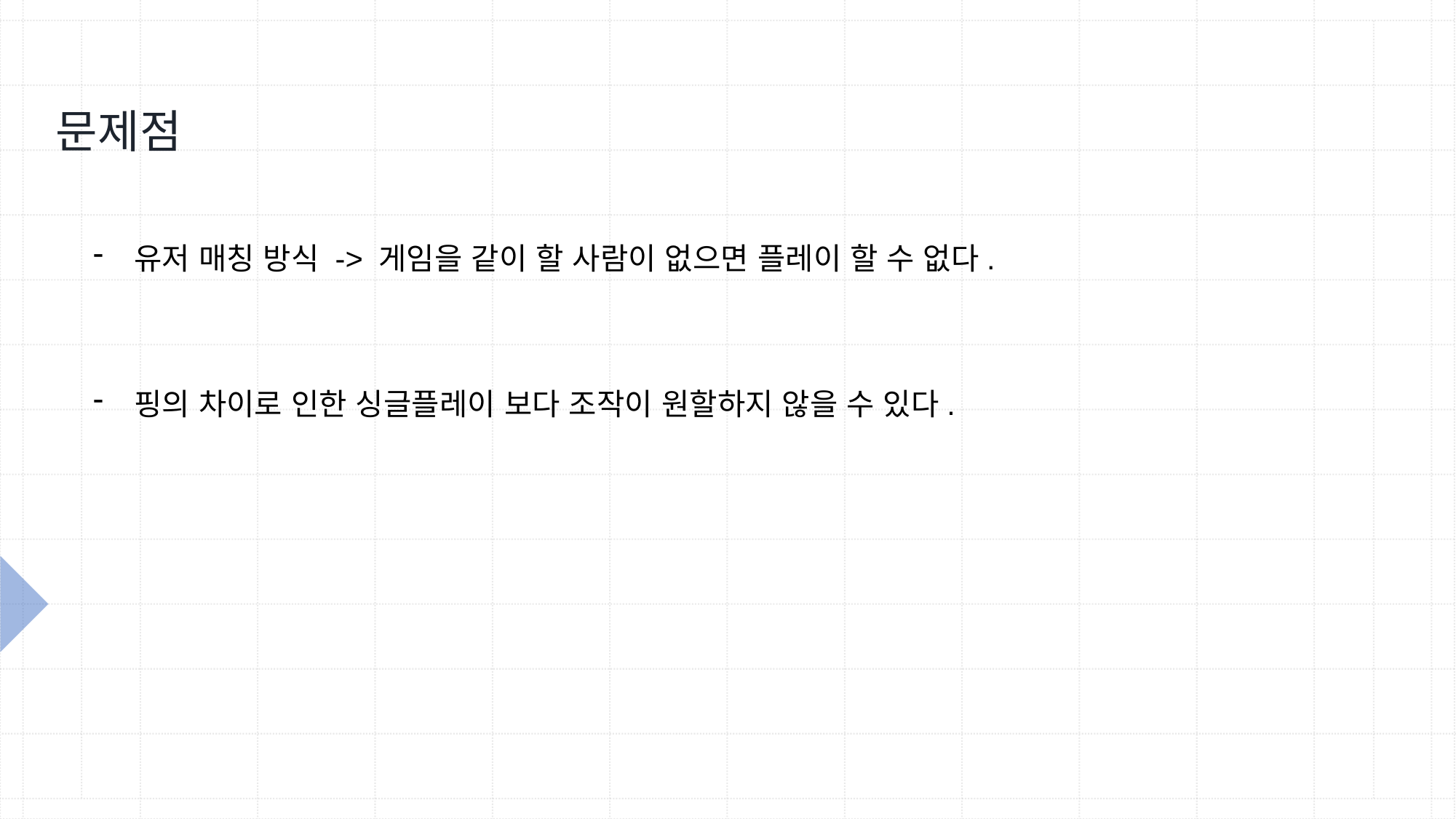

문제점
유저 매칭 방식 -> 게임을 같이 할 사람이 없으면 플레이 할 수 없다.

핑의 차이로 인한 싱글플레이 보다 조작이 원할하지 않을 수 있다.